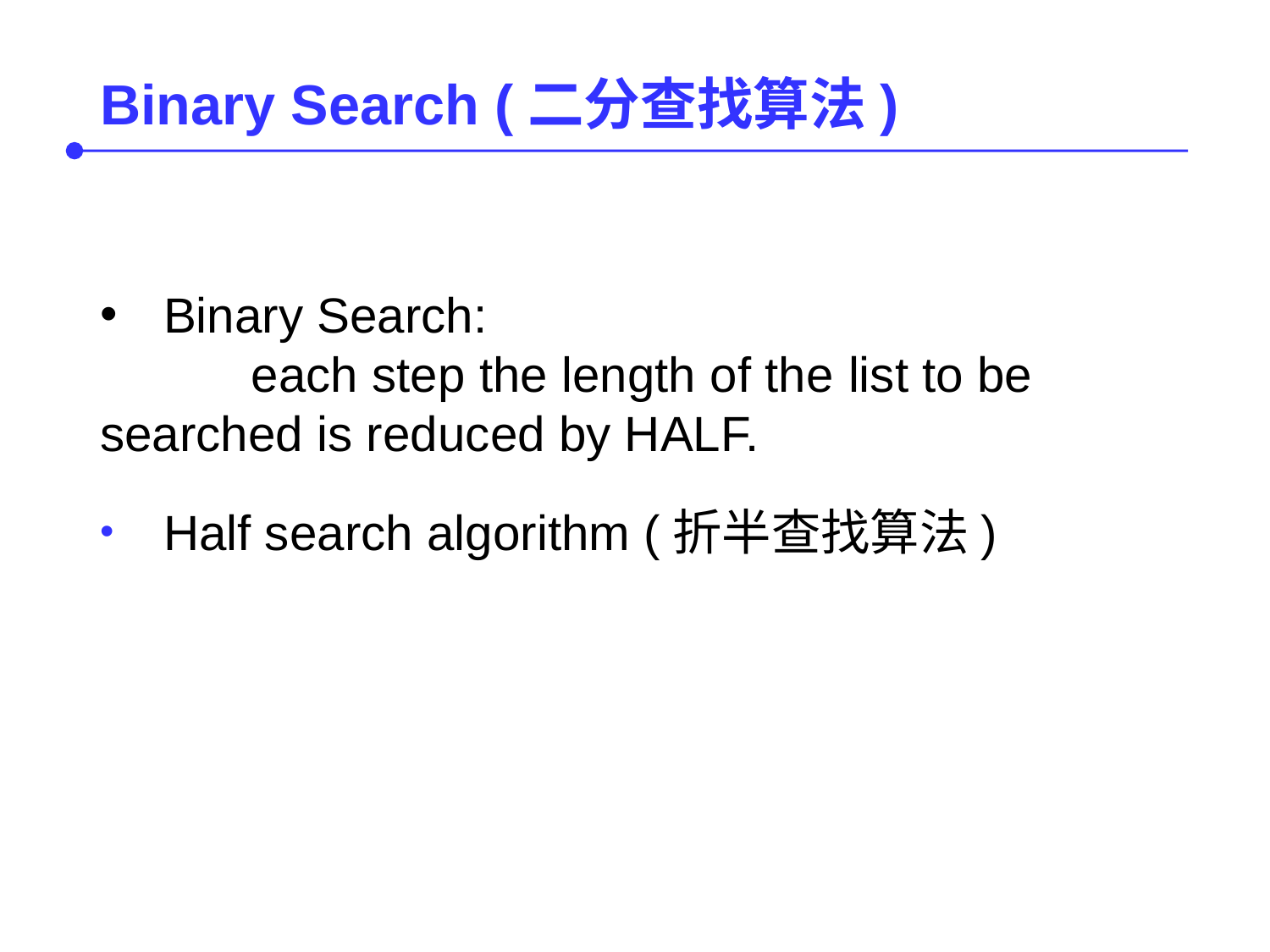

Binary Search (二分查找算法)
Binary Search:
           each step the length of the list to be searched is reduced by HALF.
Half search algorithm (折半查找算法)